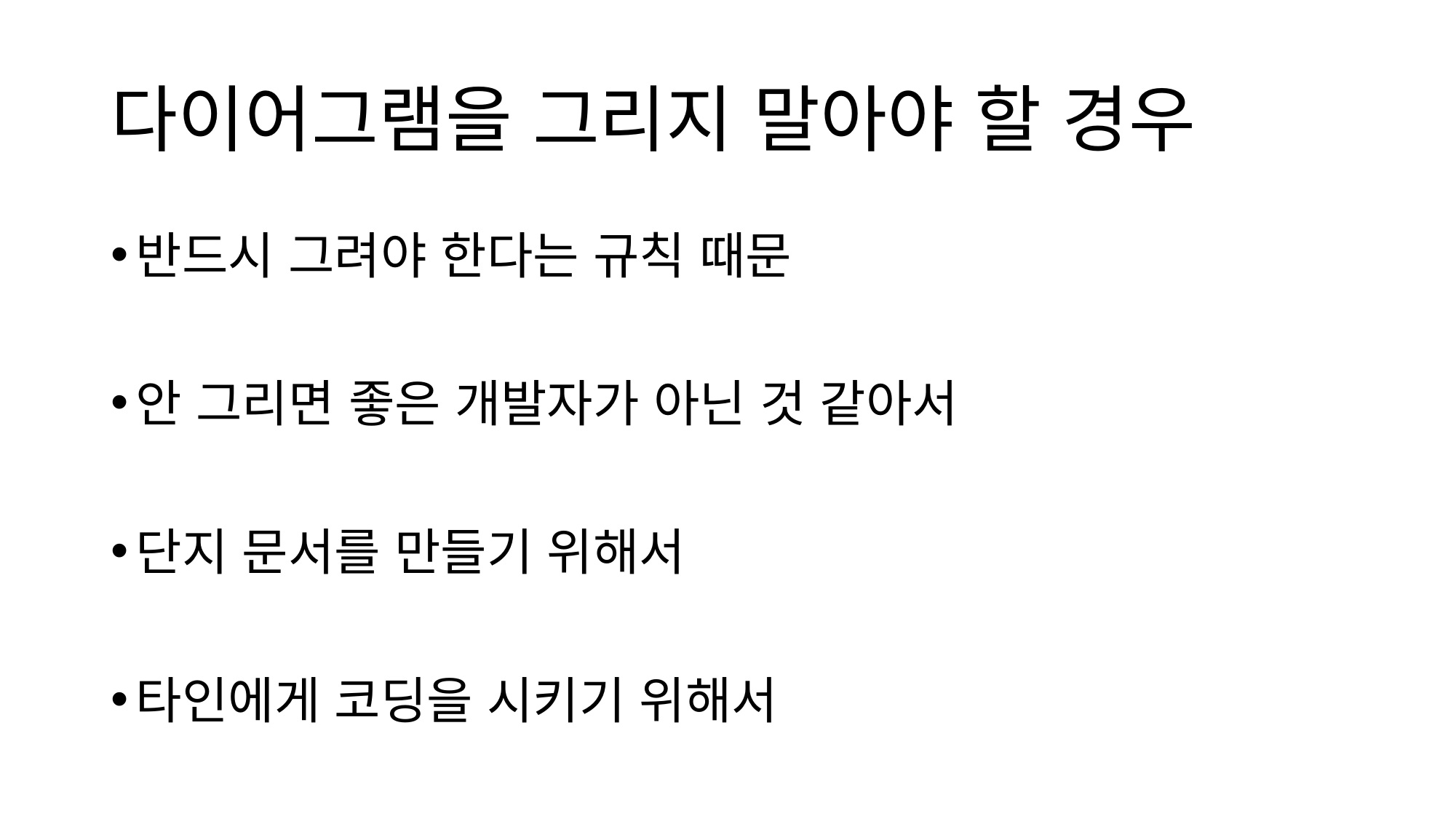

# 다이어그램을 그리지 말아야 할 경우
반드시 그려야 한다는 규칙 때문

안 그리면 좋은 개발자가 아닌 것 같아서

단지 문서를 만들기 위해서

타인에게 코딩을 시키기 위해서